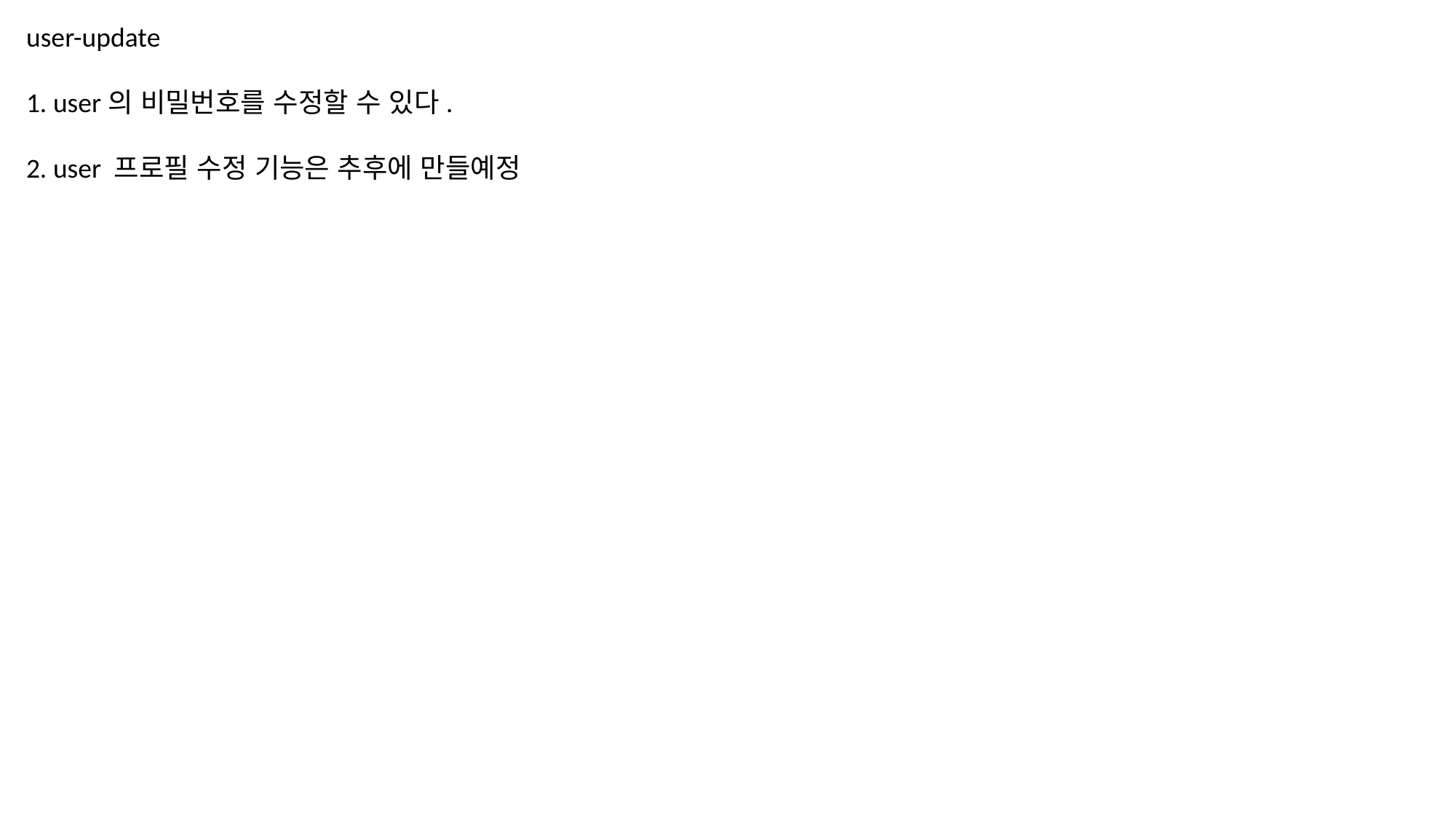

user-update

1. user의 비밀번호를 수정할 수 있다.

2. user 프로필 수정 기능은 추후에 만들예정